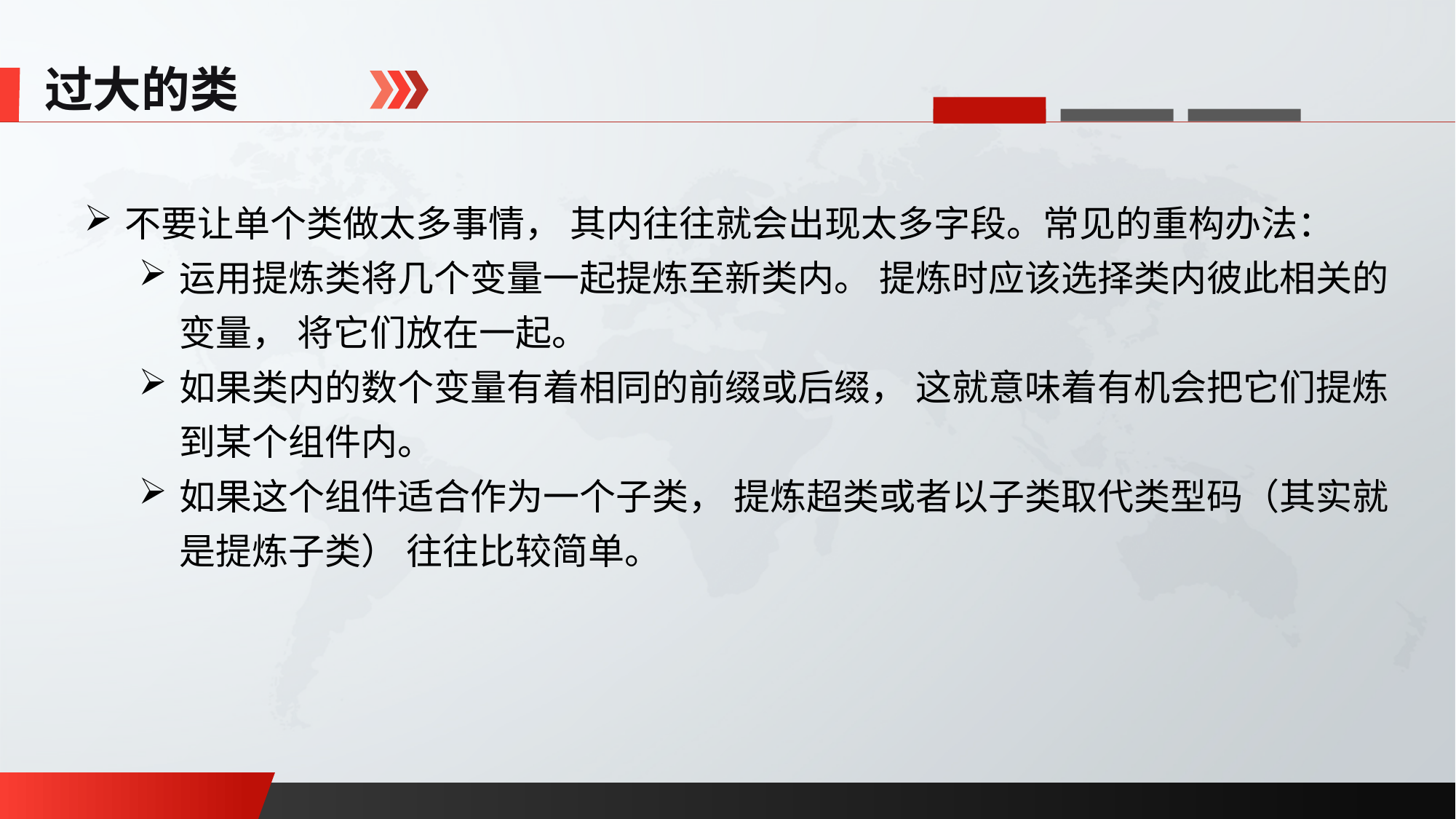

过大的类

不要让单个类做太多事情， 其内往往就会出现太多字段。常见的重构办法：
运用提炼类将几个变量一起提炼至新类内。 提炼时应该选择类内彼此相关的变量， 将它们放在一起。
如果类内的数个变量有着相同的前缀或后缀， 这就意味着有机会把它们提炼到某个组件内。
如果这个组件适合作为一个子类， 提炼超类或者以子类取代类型码（其实就是提炼子类） 往往比较简单。